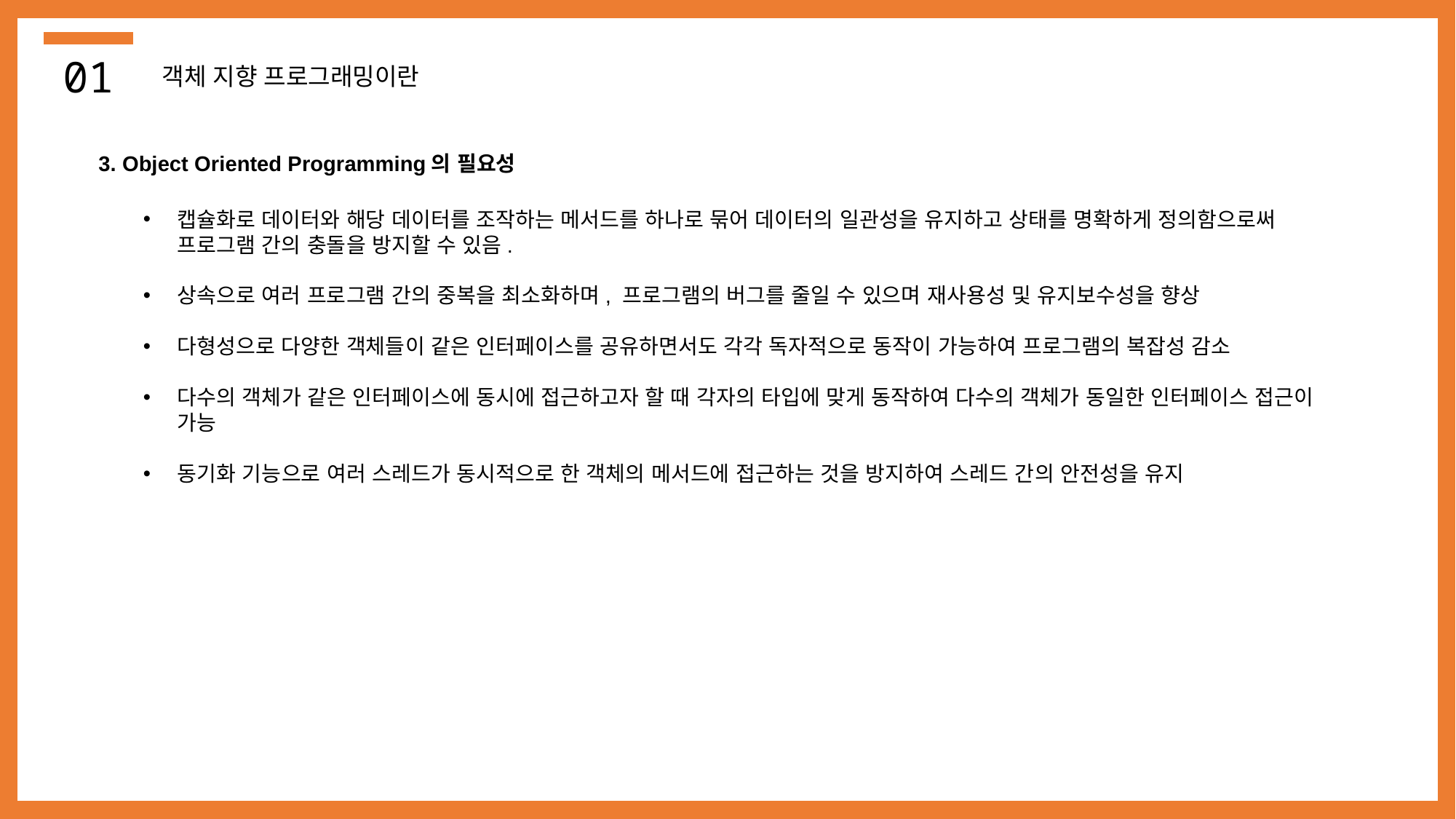

01

객체 지향 프로그래밍이란
3. Object Oriented Programming의 필요성
캡슐화로 데이터와 해당 데이터를 조작하는 메서드를 하나로 묶어 데이터의 일관성을 유지하고 상태를 명확하게 정의함으로써 프로그램 간의 충돌을 방지할 수 있음.

상속으로 여러 프로그램 간의 중복을 최소화하며, 프로그램의 버그를 줄일 수 있으며 재사용성 및 유지보수성을 향상

다형성으로 다양한 객체들이 같은 인터페이스를 공유하면서도 각각 독자적으로 동작이 가능하여 프로그램의 복잡성 감소

다수의 객체가 같은 인터페이스에 동시에 접근하고자 할 때 각자의 타입에 맞게 동작하여 다수의 객체가 동일한 인터페이스 접근이 가능

동기화 기능으로 여러 스레드가 동시적으로 한 객체의 메서드에 접근하는 것을 방지하여 스레드 간의 안전성을 유지